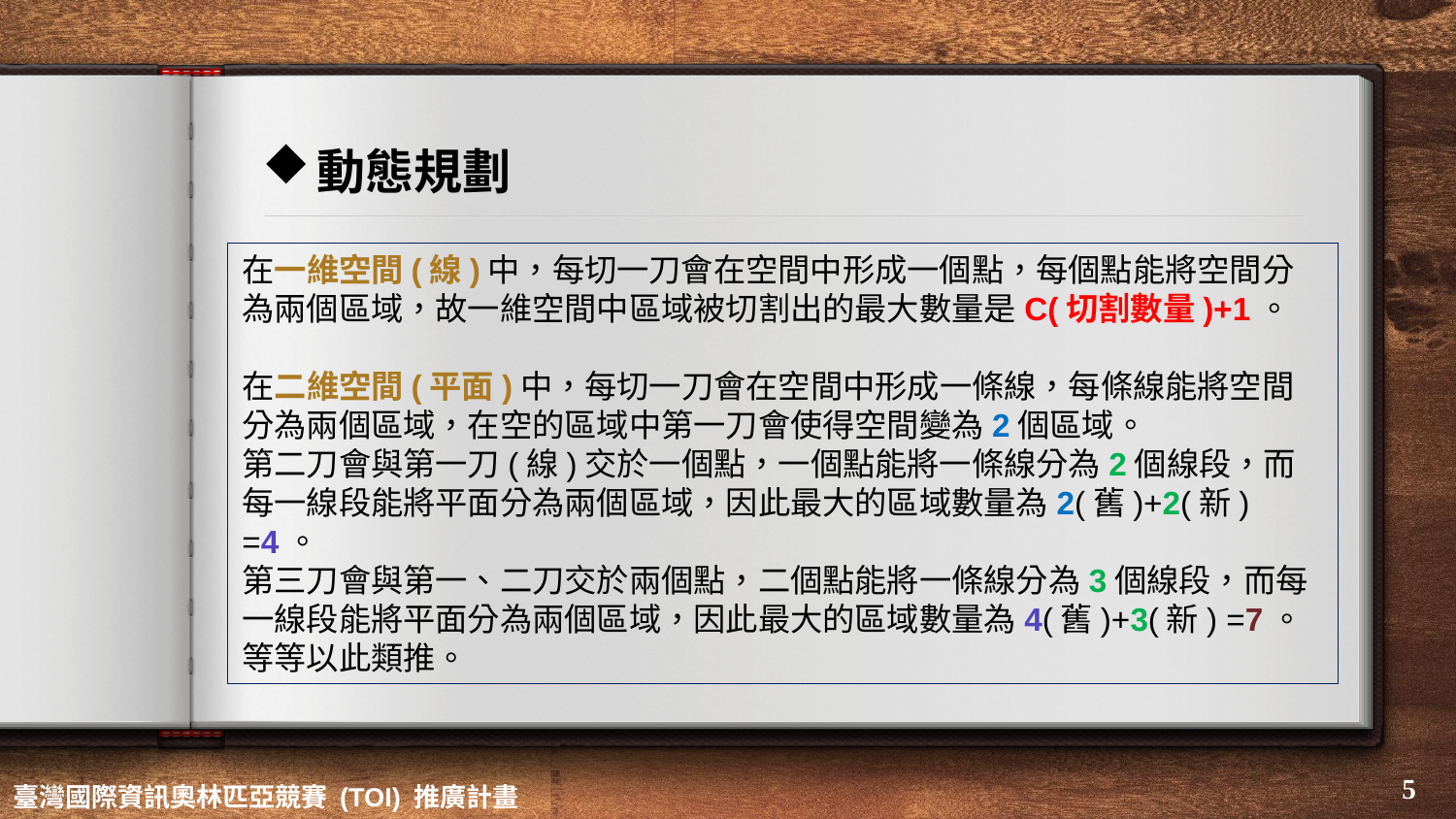

# 動態規劃
在一維空間(線)中，每切一刀會在空間中形成一個點，每個點能將空間分為兩個區域，故一維空間中區域被切割出的最大數量是C(切割數量)+1。

在二維空間(平面)中，每切一刀會在空間中形成一條線，每條線能將空間分為兩個區域，在空的區域中第一刀會使得空間變為2個區域。
第二刀會與第一刀(線)交於一個點，一個點能將一條線分為2個線段，而每一線段能將平面分為兩個區域，因此最大的區域數量為2(舊)+2(新) =4。
第三刀會與第一、二刀交於兩個點，二個點能將一條線分為3個線段，而每一線段能將平面分為兩個區域，因此最大的區域數量為4(舊)+3(新) =7。
等等以此類推。
5